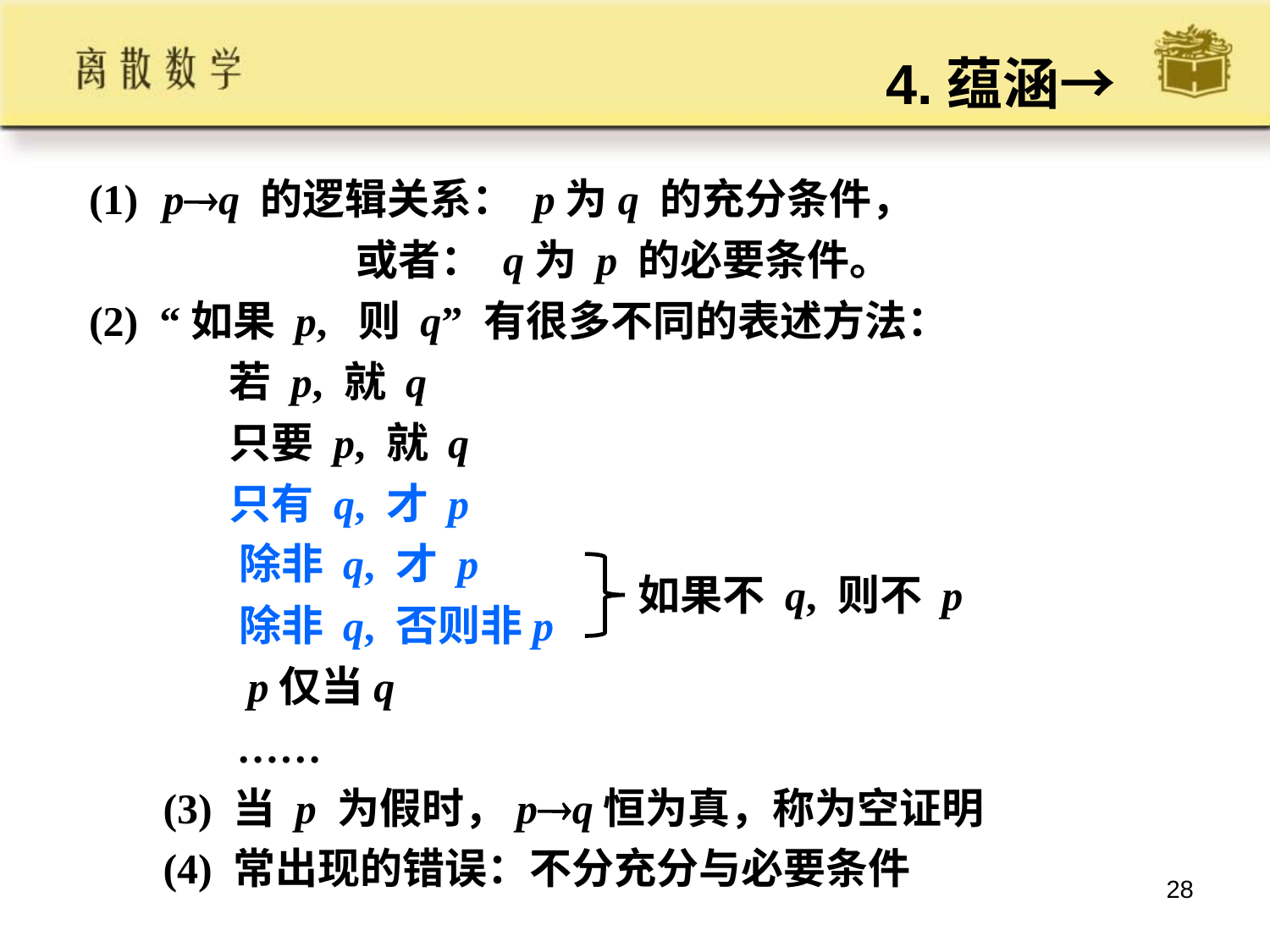

# 4.蕴涵→
 p→q 的逻辑关系： p为q 的充分条件，
                           或者： q为 p 的必要条件。
(2)  “如果 p,  则 q” 有很多不同的表述方法：
       若 p, 就 q
       只要 p, 就 q
       只有 q, 才 p
        除非 q, 才 p
        除非 q, 否则非p
         p仅当q
        ……
 (3) 当 p 为假时，p→q恒为真，称为空证明
 (4) 常出现的错误：不分充分与必要条件

如果不 q, 则不 p
28